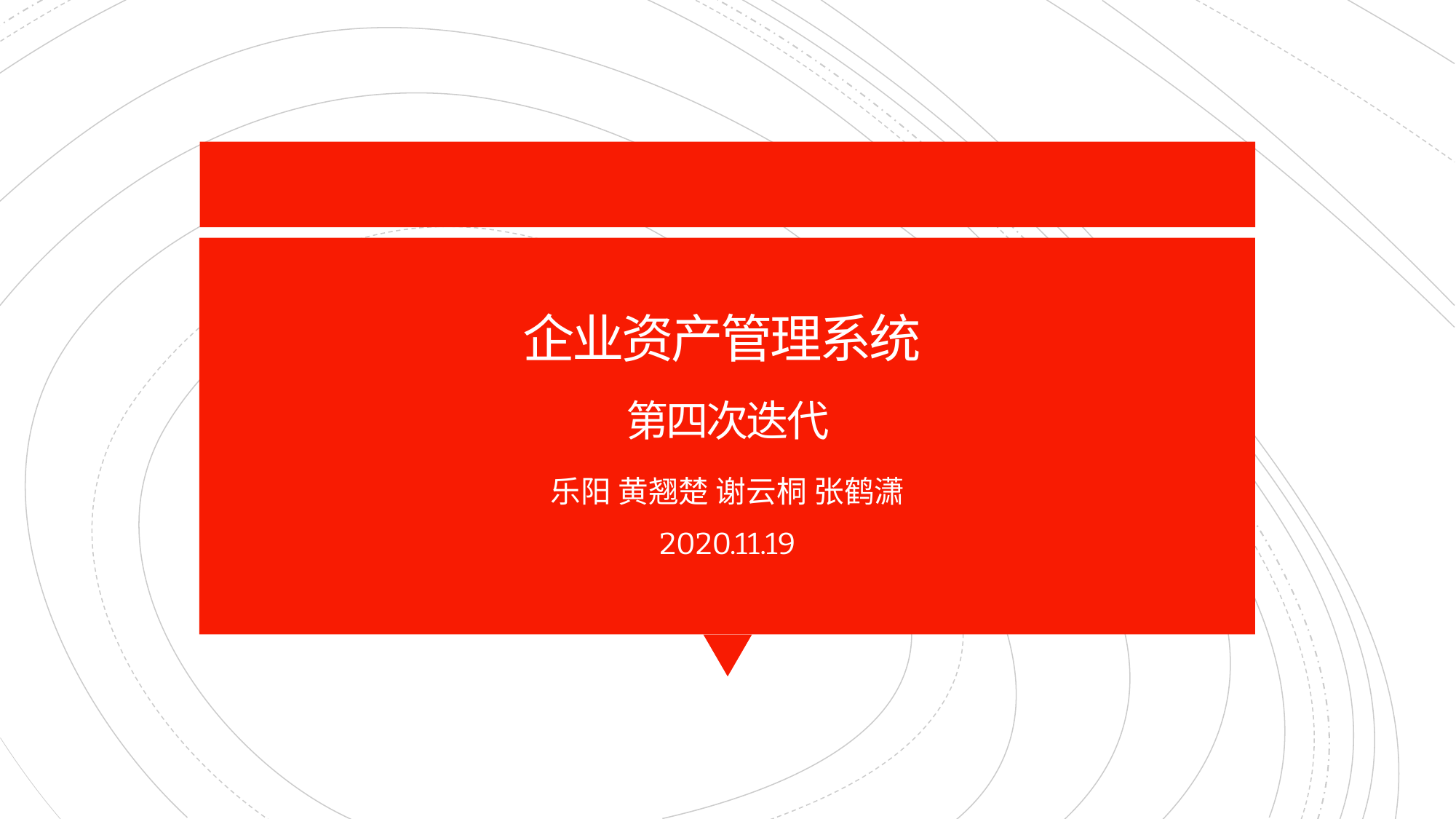

# 企业资产管理系统 第四次迭代
乐阳 黄翘楚 谢云桐 张鹤潇
2020.11.19